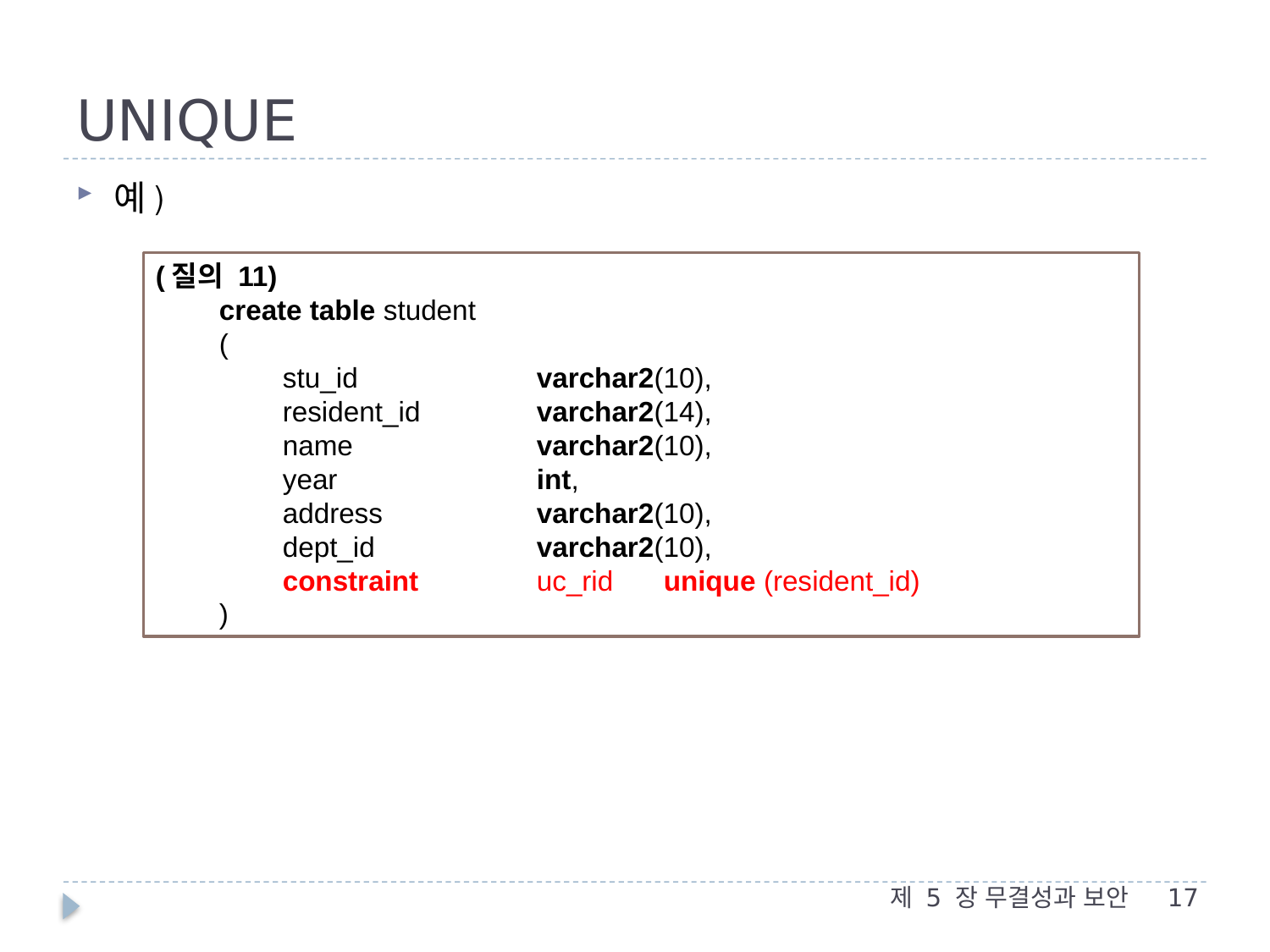

# UNIQUE
예)

(질의 11)
create table student
(
stu_id		varchar2(10),
resident_id	varchar2(14),
name		varchar2(10),
year		int,
address		varchar2(10),
dept_id		varchar2(10),
constraint 	uc_rid 	unique (resident_id)
)
제 5 장 무결성과 보안
17